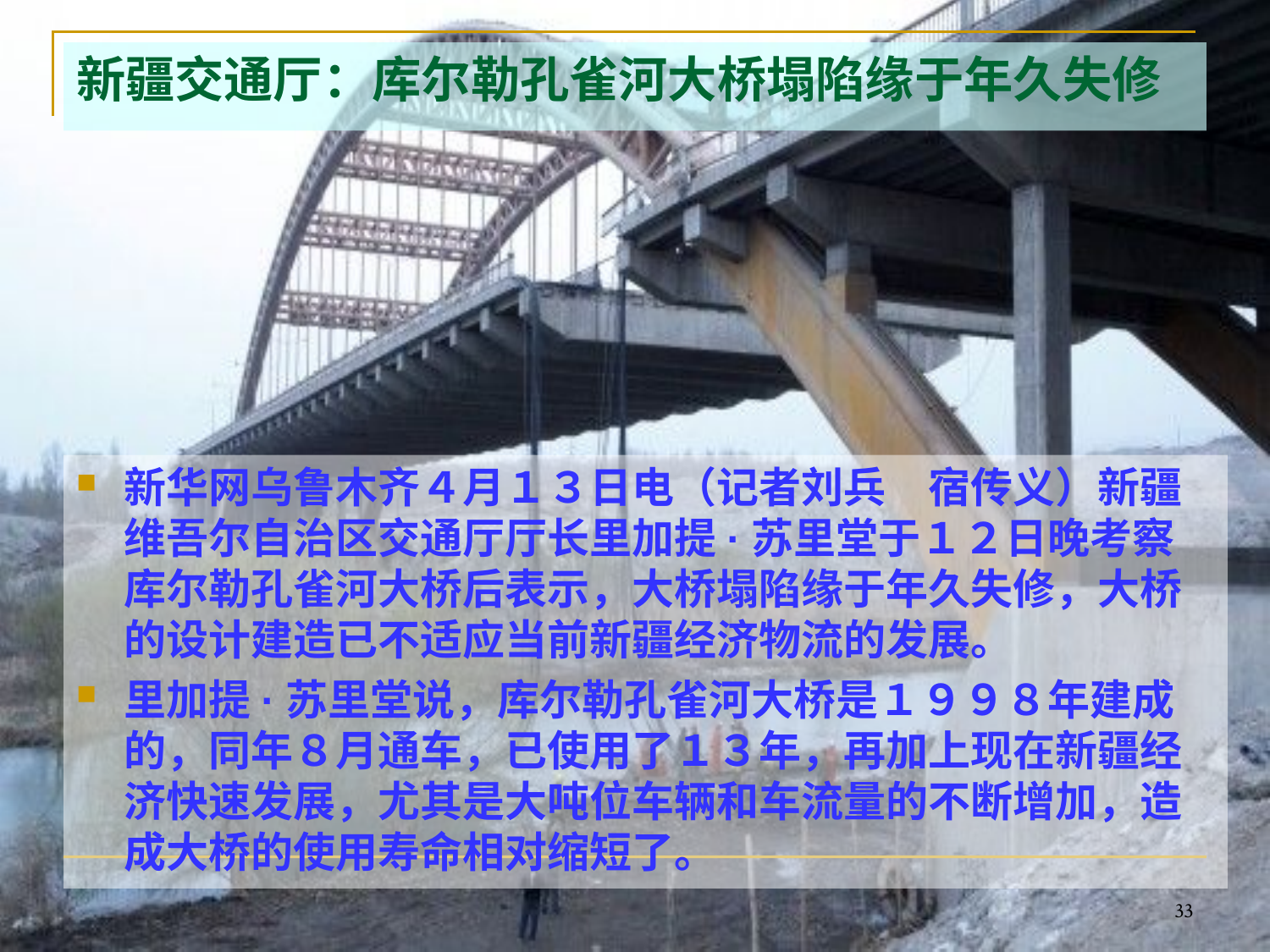

# 新疆交通厅：库尔勒孔雀河大桥塌陷缘于年久失修
新华网乌鲁木齐４月１３日电（记者刘兵　宿传义）新疆维吾尔自治区交通厅厅长里加提·苏里堂于１２日晚考察库尔勒孔雀河大桥后表示，大桥塌陷缘于年久失修，大桥的设计建造已不适应当前新疆经济物流的发展。
里加提·苏里堂说，库尔勒孔雀河大桥是１９９８年建成的，同年８月通车，已使用了１３年，再加上现在新疆经济快速发展，尤其是大吨位车辆和车流量的不断增加，造成大桥的使用寿命相对缩短了。
33